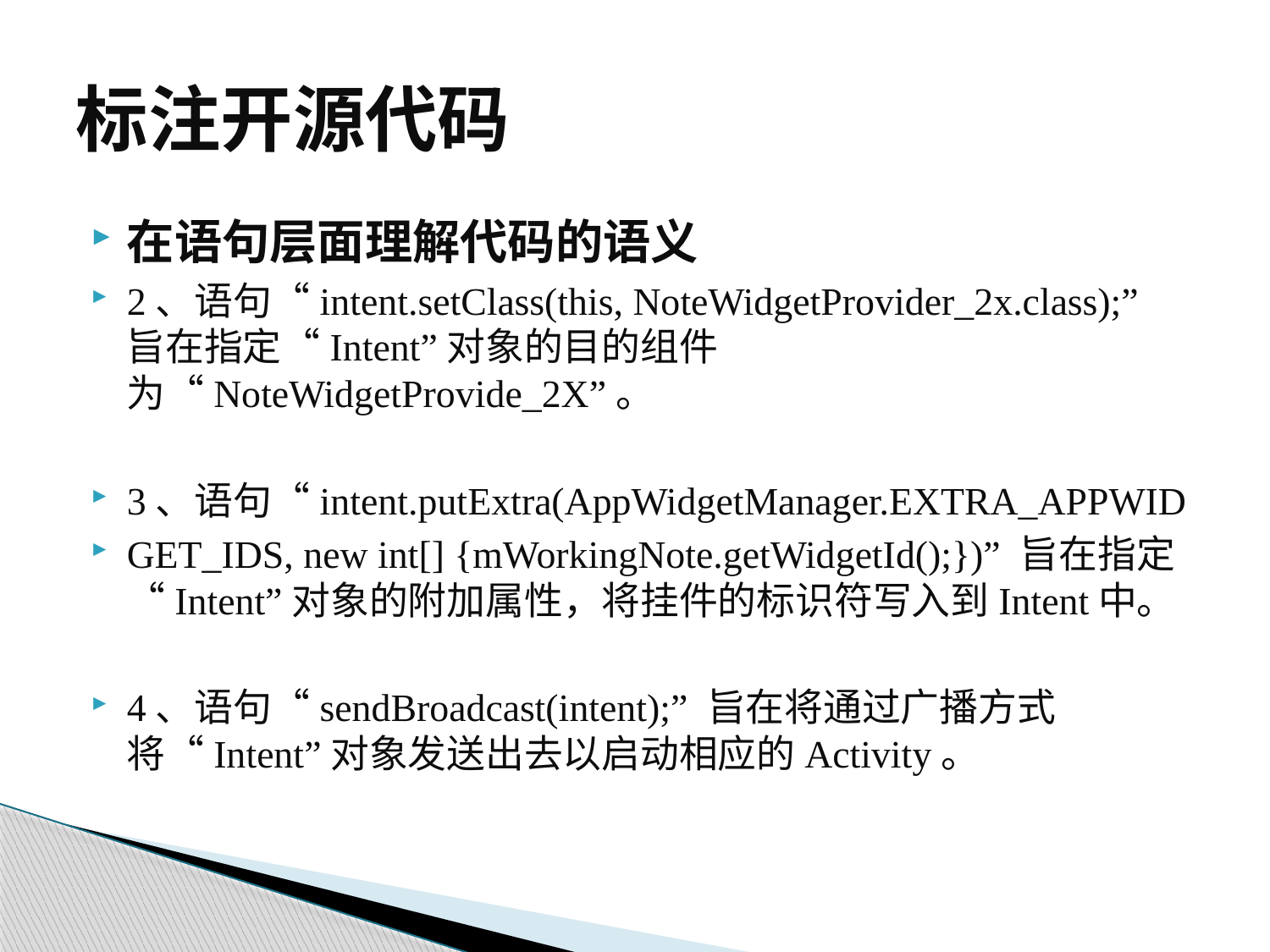

# 标注开源代码
在语句层面理解代码的语义
2、语句“intent.setClass(this, NoteWidgetProvider_2x.class);” 旨在指定“Intent”对象的目的组件为“NoteWidgetProvide_2X”。

3、语句“intent.putExtra(AppWidgetManager.EXTRA_APPWID
GET_IDS, new int[] {mWorkingNote.getWidgetId();})” 旨在指定“Intent”对象的附加属性，将挂件的标识符写入到Intent中。

4、语句“sendBroadcast(intent);” 旨在将通过广播方式将“Intent”对象发送出去以启动相应的Activity。